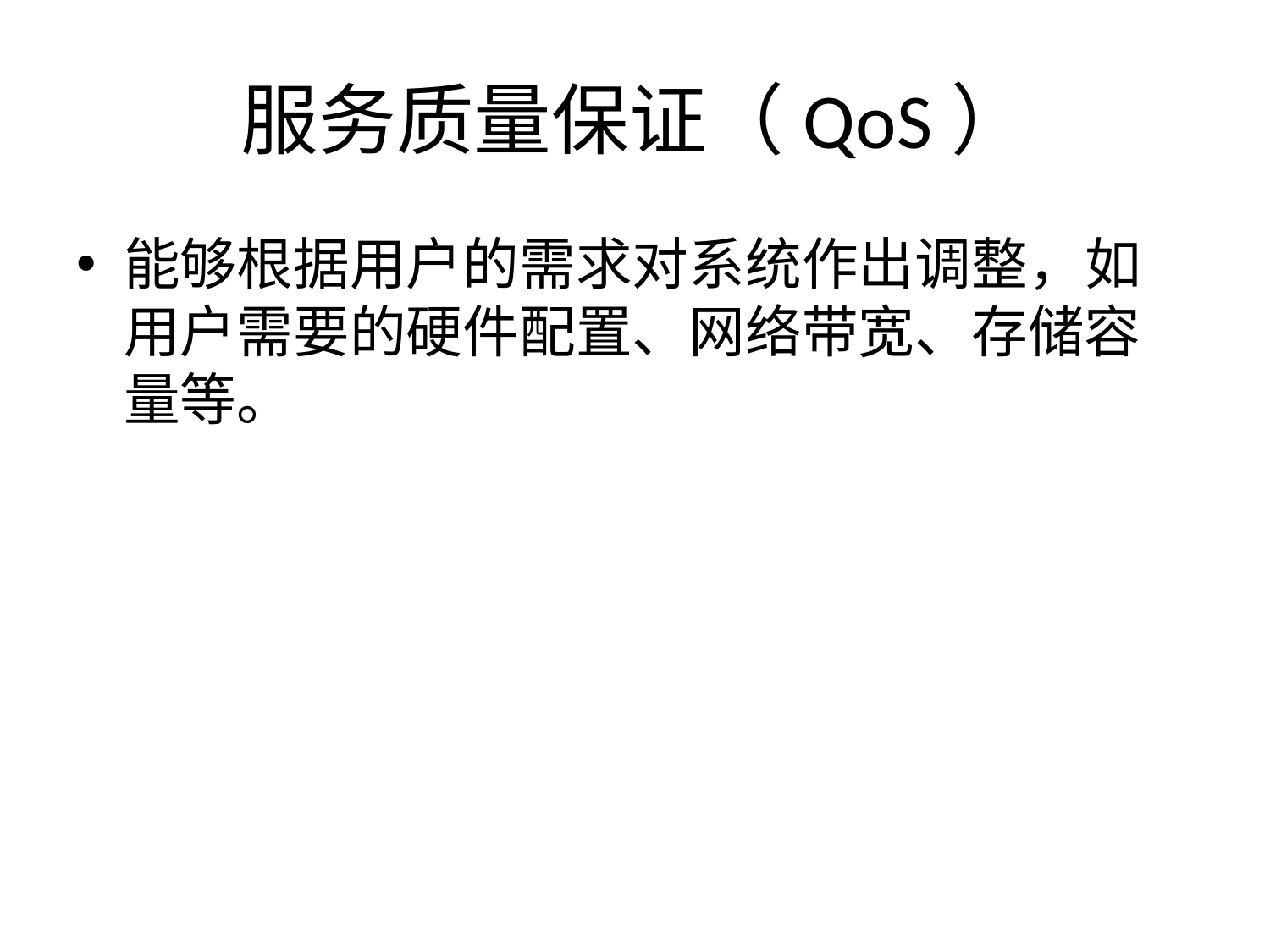

# 服务质量保证（QoS）
能够根据用户的需求对系统作出调整，如用户需要的硬件配置、网络带宽、存储容量等。